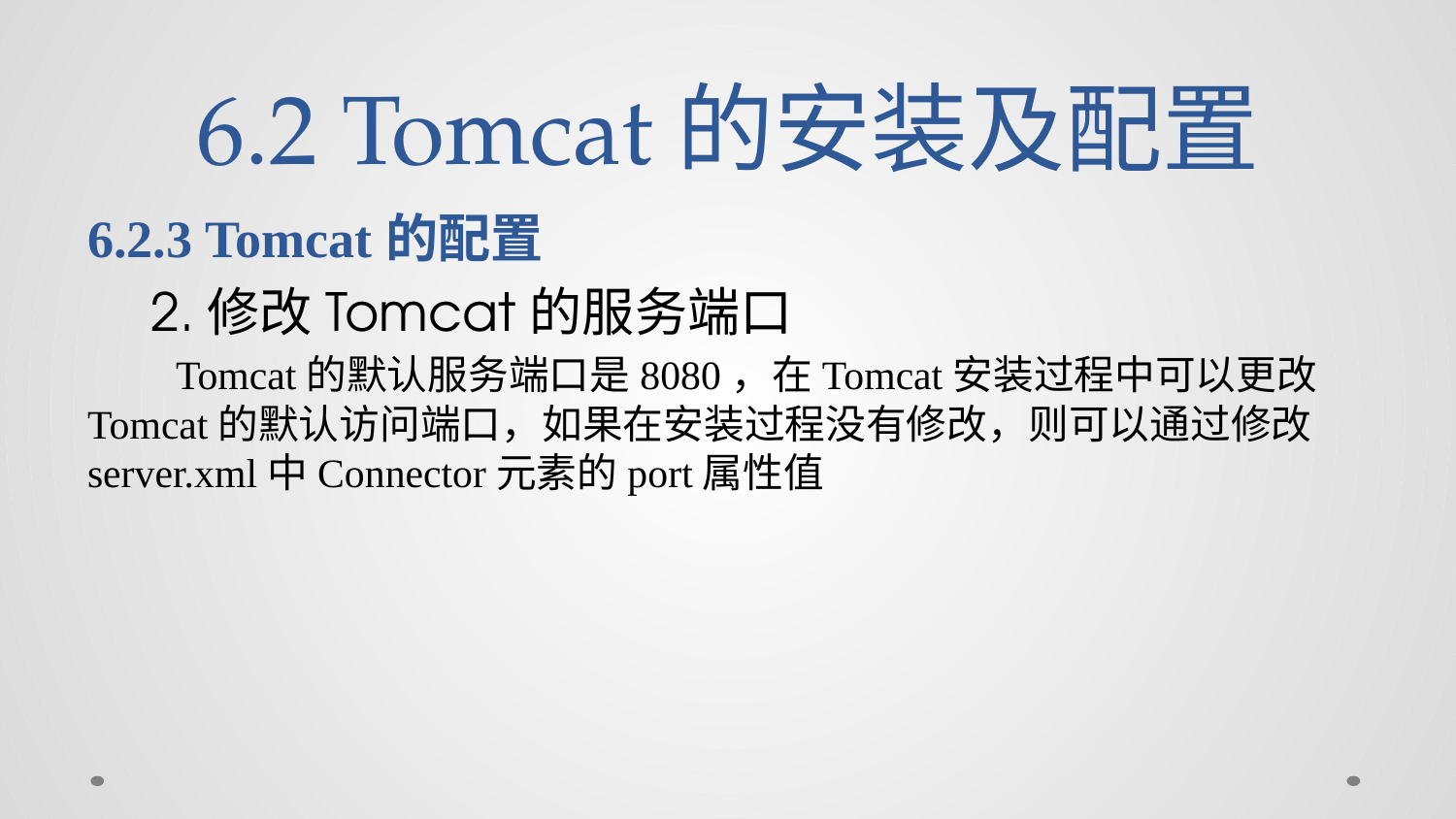

# 6.2 Tomcat的安装及配置
6.2.3 Tomcat的配置
2.修改Tomcat的服务端口
        Tomcat的默认服务端口是8080，在Tomcat安装过程中可以更改Tomcat的默认访问端口，如果在安装过程没有修改，则可以通过修改server.xml中Connector元素的port属性值